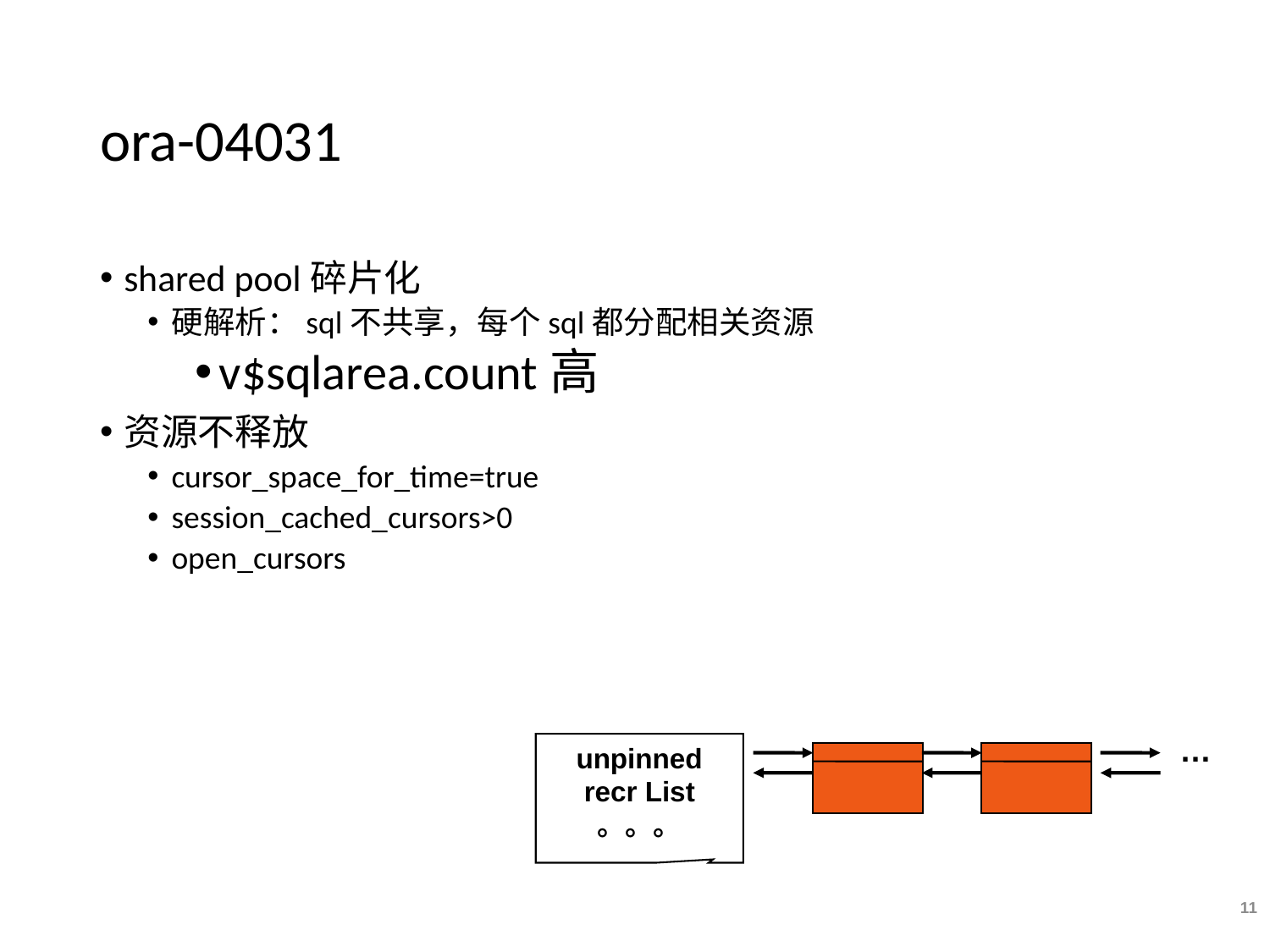

# ora-04031
shared pool碎片化
硬解析：sql不共享，每个sql都分配相关资源
v$sqlarea.count高
资源不释放
cursor_space_for_time=true
session_cached_cursors>0
open_cursors
…
unpinned recr List
。。。

11